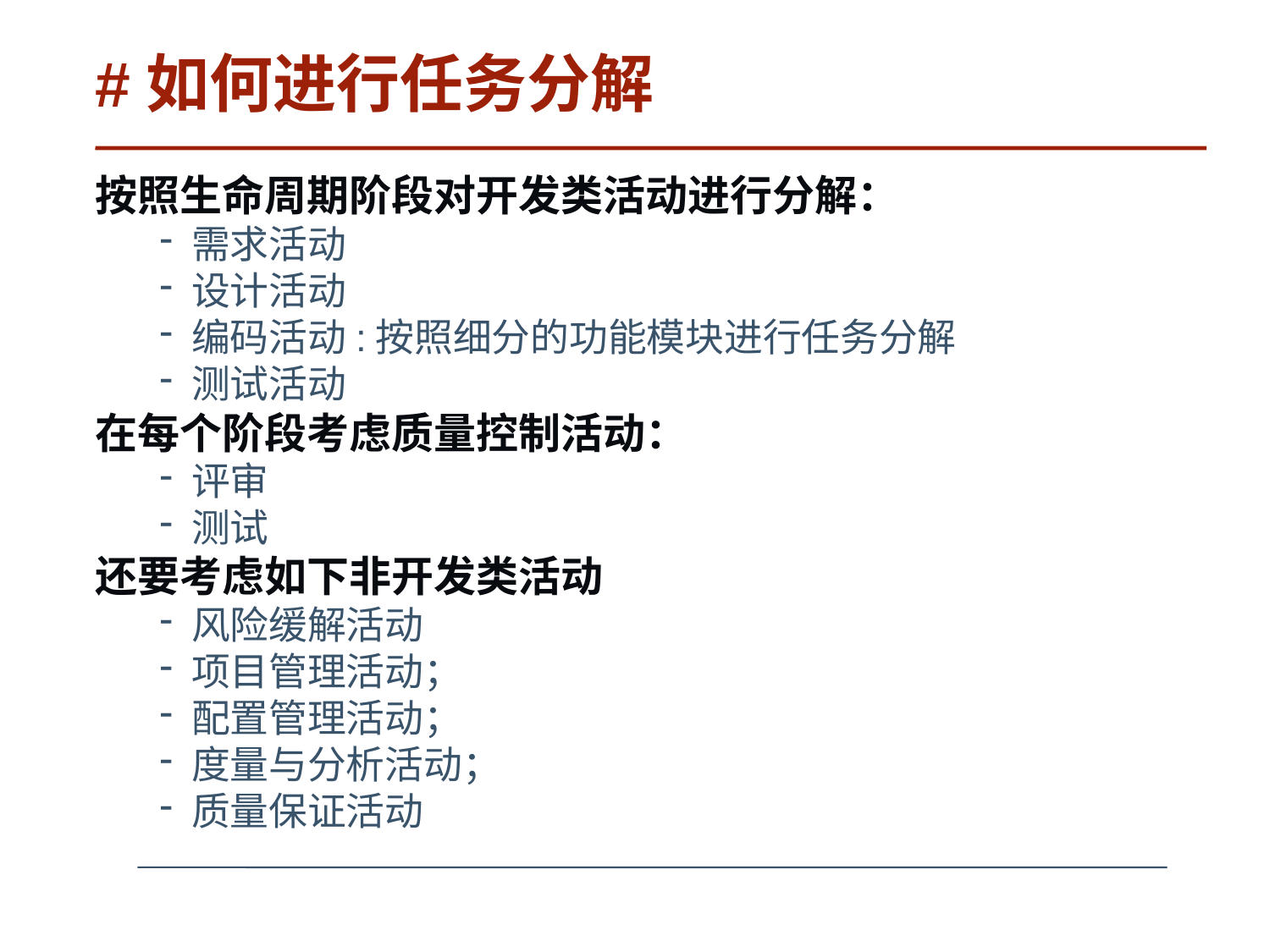

# #如何进行任务分解
按照生命周期阶段对开发类活动进行分解：
需求活动
设计活动
编码活动:按照细分的功能模块进行任务分解
测试活动
在每个阶段考虑质量控制活动：
评审
测试
还要考虑如下非开发类活动
风险缓解活动
项目管理活动；
配置管理活动；
度量与分析活动；
质量保证活动